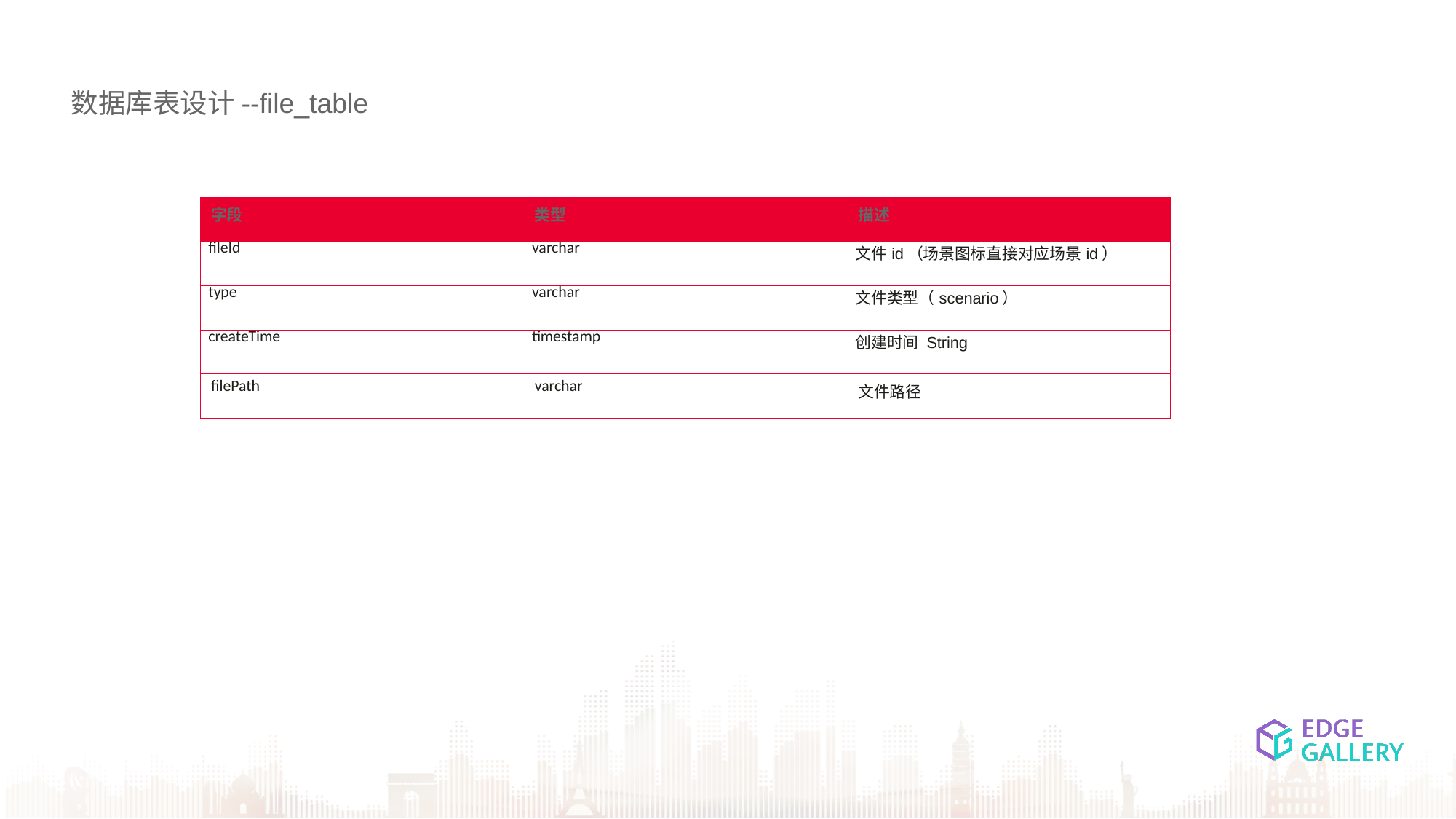

数据库表设计--file_table
| 字段 | 类型 | 描述 |
| --- | --- | --- |
| fileId | varchar | 文件id（场景图标直接对应场景id） |
| type | varchar | 文件类型（scenario） |
| createTime | timestamp | 创建时间 String |
| filePath | varchar | 文件路径 |